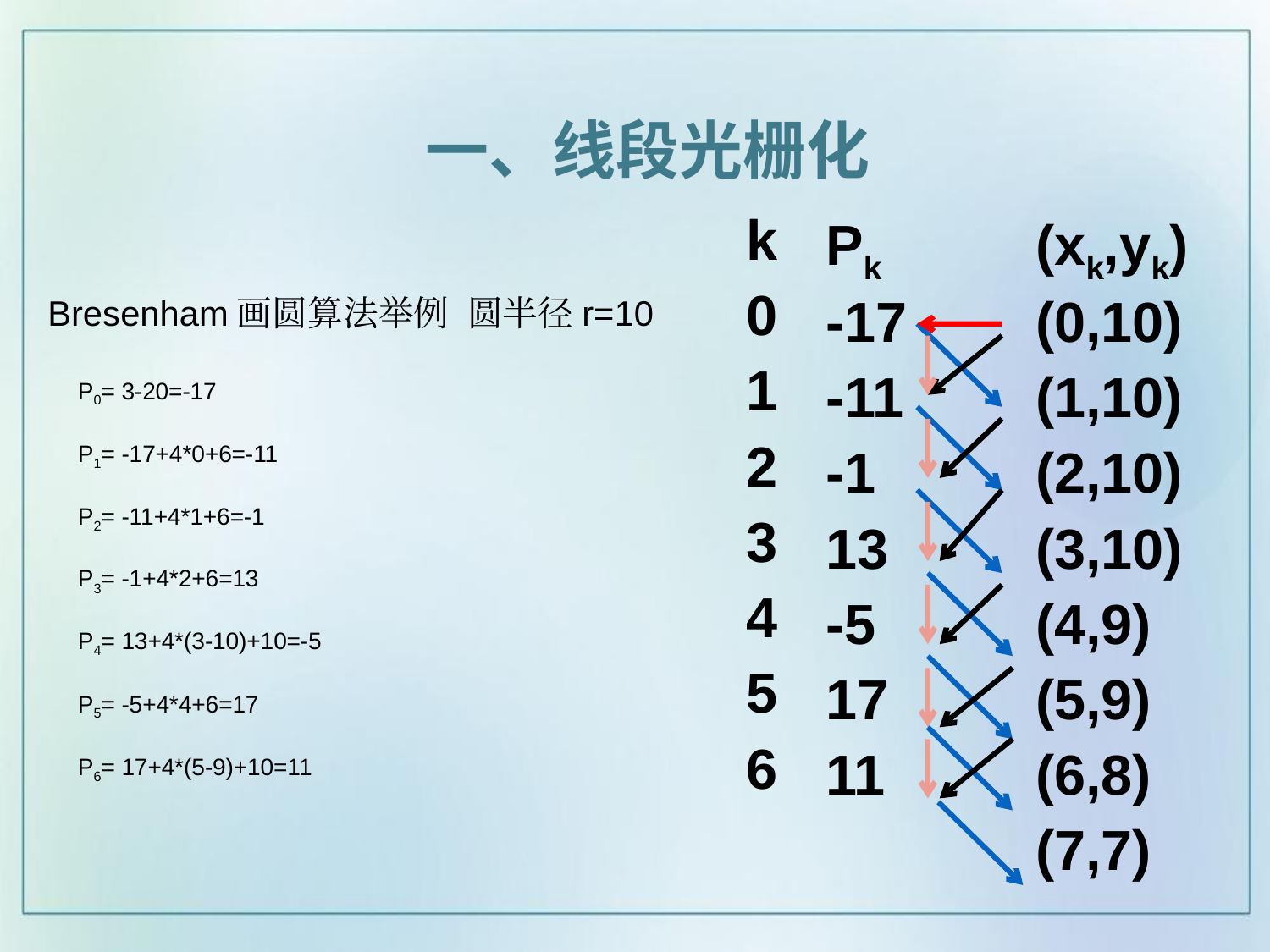

一、线段光栅化
k
0
1
2
3
4
5
6
Pk
-17
-11
-1
13
-5
17
11

(xk,yk)
(0,10)
(1,10)
(2,10)
(3,10)
(4,9)
(5,9)
(6,8)
(7,7)

# Bresenham画圆算法举例  圆半径r=10
P0= 3-20=-17
P1= -17+4*0+6=-11
P2= -11+4*1+6=-1
P3= -1+4*2+6=13
P4= 13+4*(3-10)+10=-5
P5= -5+4*4+6=17
P6= 17+4*(5-9)+10=11